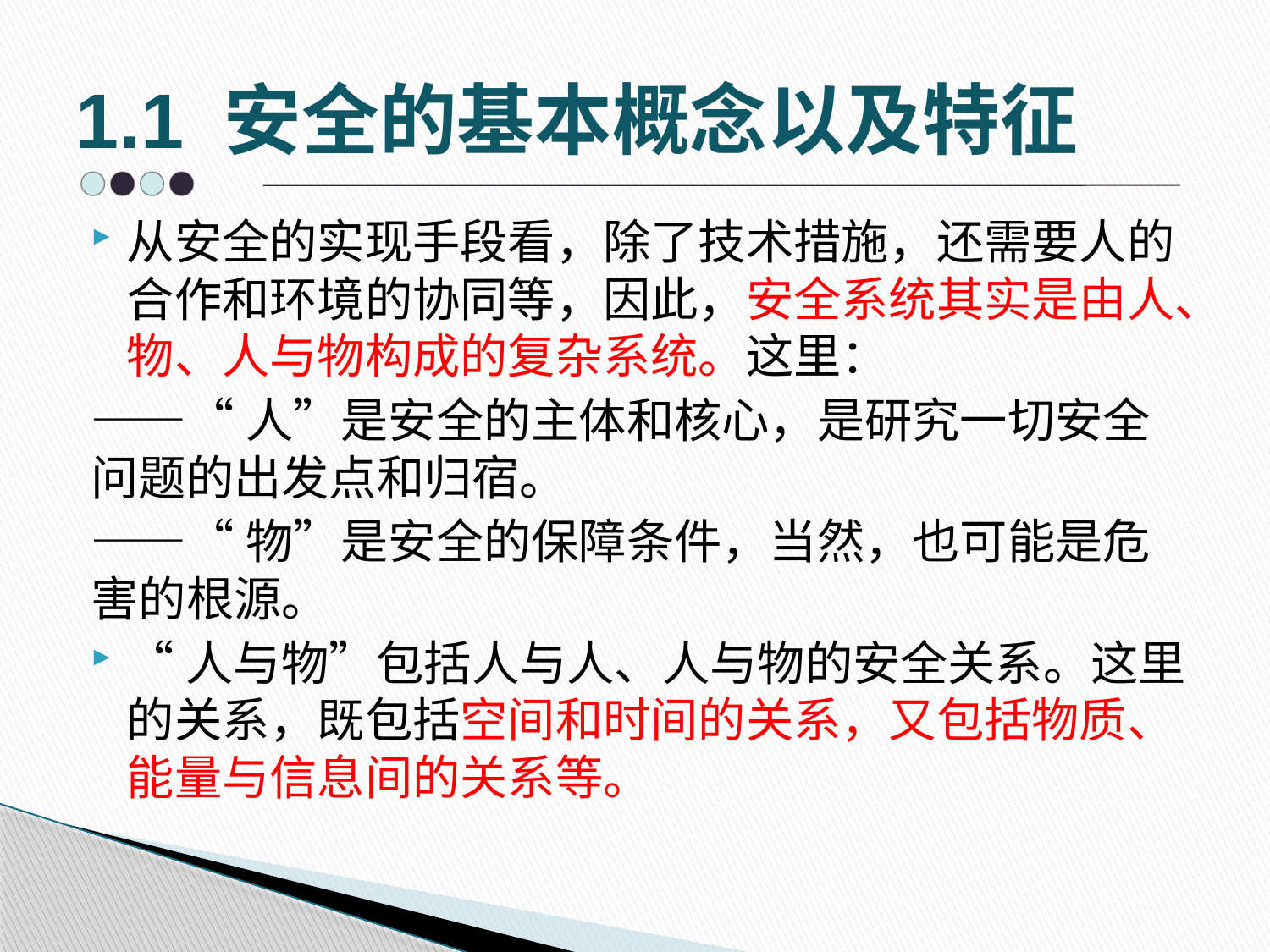

# 1.1 安全的基本概念以及特征

从安全的实现手段看，除了技术措施，还需要人的合作和环境的协同等，因此，安全系统其实是由人、物、人与物构成的复杂系统。这里：
——“人”是安全的主体和核心，是研究一切安全问题的出发点和归宿。
——“物”是安全的保障条件，当然，也可能是危害的根源。
“人与物”包括人与人、人与物的安全关系。这里的关系，既包括空间和时间的关系，又包括物质、能量与信息间的关系等。